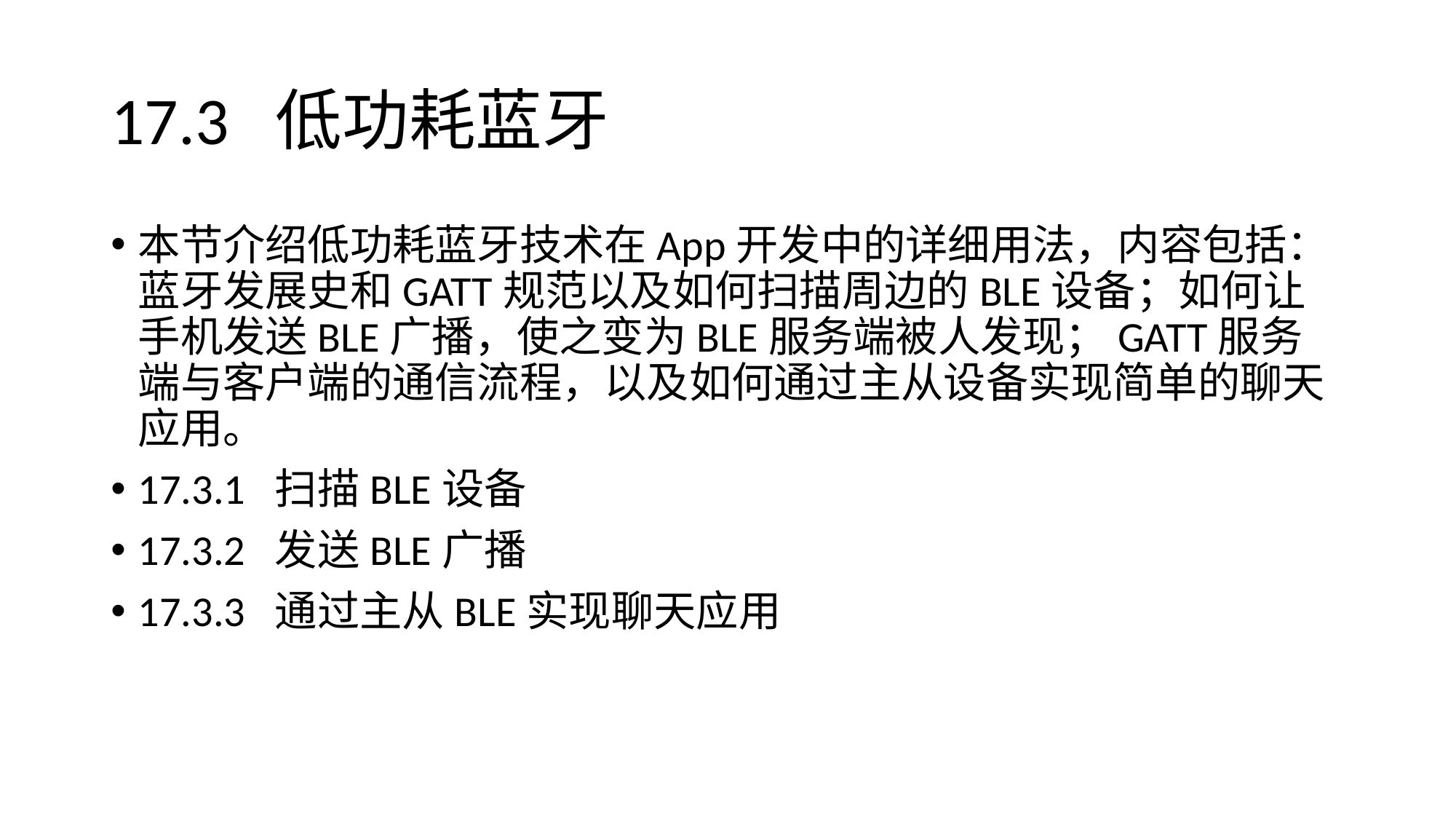

# 17.3  低功耗蓝牙
本节介绍低功耗蓝牙技术在App开发中的详细用法，内容包括：蓝牙发展史和GATT规范以及如何扫描周边的BLE设备；如何让手机发送BLE广播，使之变为BLE服务端被人发现；GATT服务端与客户端的通信流程，以及如何通过主从设备实现简单的聊天应用。
17.3.1  扫描BLE设备
17.3.2  发送BLE广播
17.3.3  通过主从BLE实现聊天应用